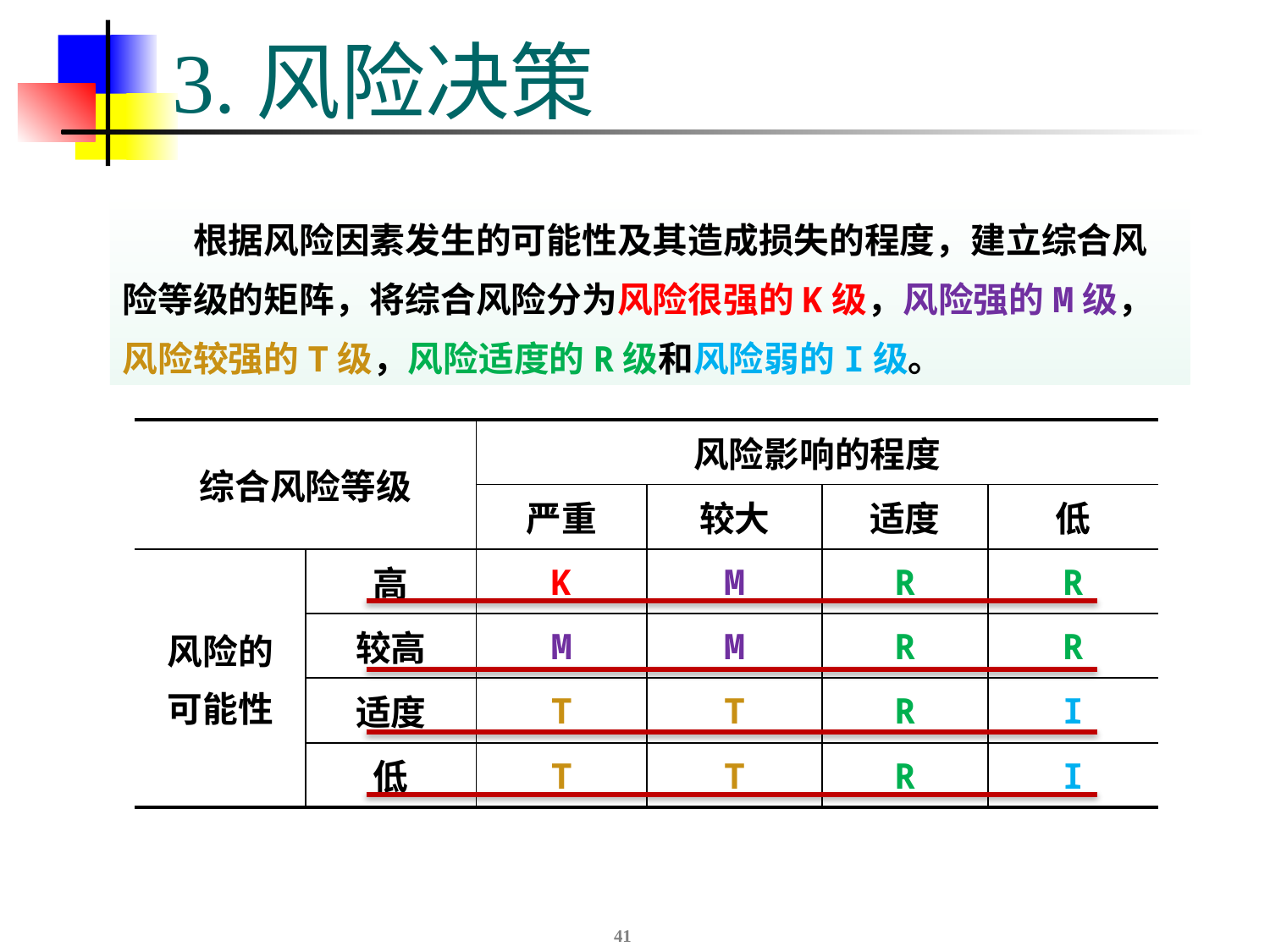

# 3.风险决策
　　根据风险因素发生的可能性及其造成损失的程度，建立综合风险等级的矩阵，将综合风险分为风险很强的K级，风险强的M级，风险较强的T级，风险适度的R级和风险弱的I级。
| 综合风险等级 |  | 风险影响的程度 |  |  |  |
| --- | --- | --- | --- | --- | --- |
|  |  | 严重 | 较大 | 适度 | 低 |
| 风险的 可能性 | 高 | K | M | R | R |
|  | 较高 | M | M | R | R |
|  | 适度 | T | T | R | I |
|  | 低 | T | T | R | I |
41